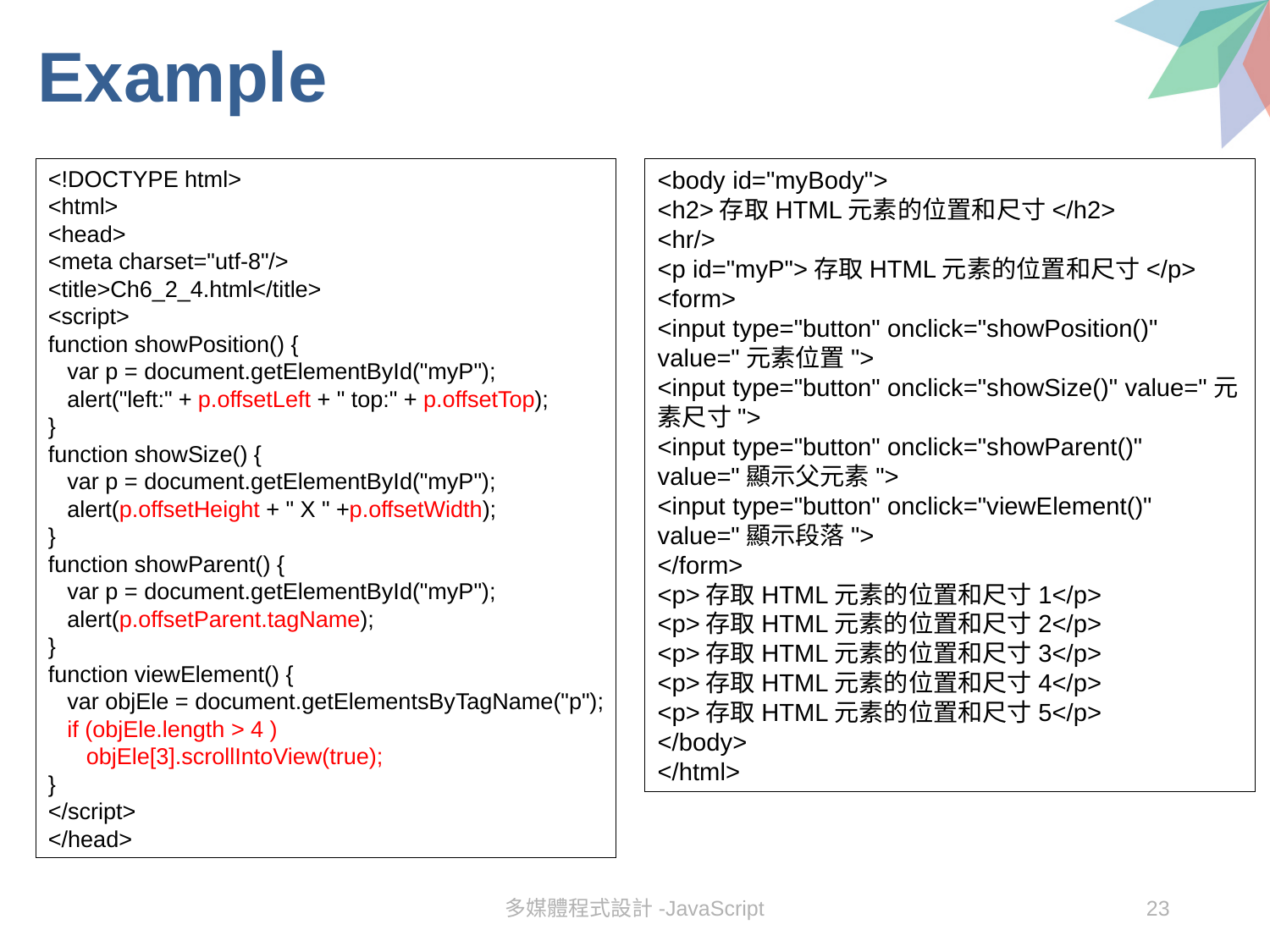

# Example
<!DOCTYPE html>
<html>
<head>
<meta charset="utf-8"/>
<title>Ch6_2_4.html</title>
<script>
function showPosition() {
   var p = document.getElementById("myP");
   alert("left:" + p.offsetLeft + " top:" + p.offsetTop);
}
function showSize() {
   var p = document.getElementById("myP");
   alert(p.offsetHeight + " X " +p.offsetWidth);
}
function showParent() {
   var p = document.getElementById("myP");
   alert(p.offsetParent.tagName);
}
function viewElement() {
   var objEle = document.getElementsByTagName("p");
   if (objEle.length > 4 )
      objEle[3].scrollIntoView(true);
}
</script>
</head>
<body id="myBody">
<h2>存取HTML元素的位置和尺寸</h2>
<hr/>
<p id="myP">存取HTML元素的位置和尺寸</p>
<form>
<input type="button" onclick="showPosition()" value="元素位置">
<input type="button" onclick="showSize()" value="元素尺寸">
<input type="button" onclick="showParent()" value="顯示父元素">
<input type="button" onclick="viewElement()" value="顯示段落">
</form>
<p>存取HTML元素的位置和尺寸1</p>
<p>存取HTML元素的位置和尺寸2</p>
<p>存取HTML元素的位置和尺寸3</p>
<p>存取HTML元素的位置和尺寸4</p>
<p>存取HTML元素的位置和尺寸5</p>
</body>
</html>
多媒體程式設計-JavaScript
23